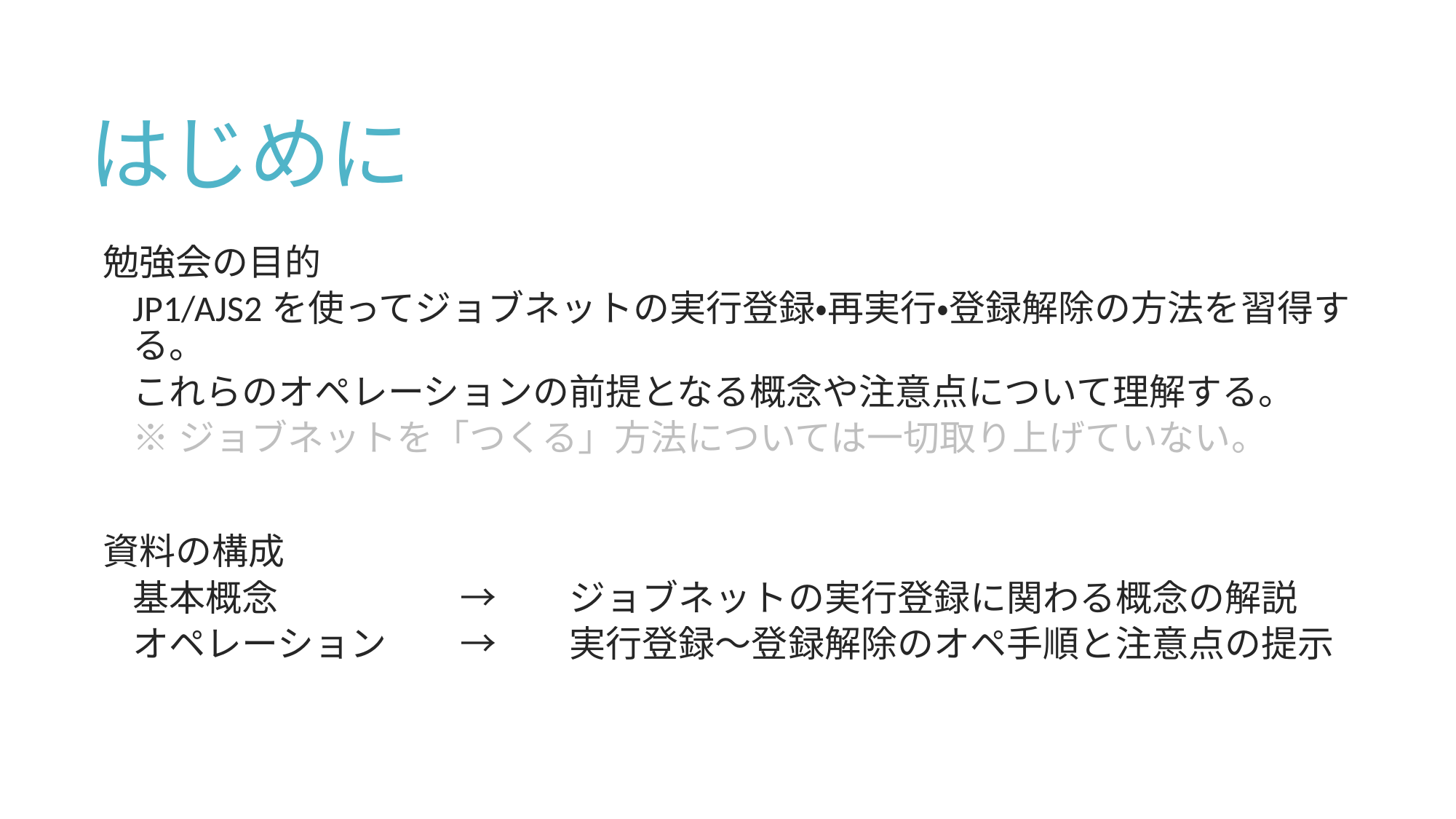

# はじめに
勉強会の目的
JP1/AJS2を使ってジョブネットの実行登録・再実行・登録解除の方法を習得する。
これらのオペレーションの前提となる概念や注意点について理解する。
※ジョブネットを「つくる」方法については一切取り上げていない。

資料の構成
基本概念		→	ジョブネットの実行登録に関わる概念の解説
オペレーション	→	実行登録～登録解除のオペ手順と注意点の提示